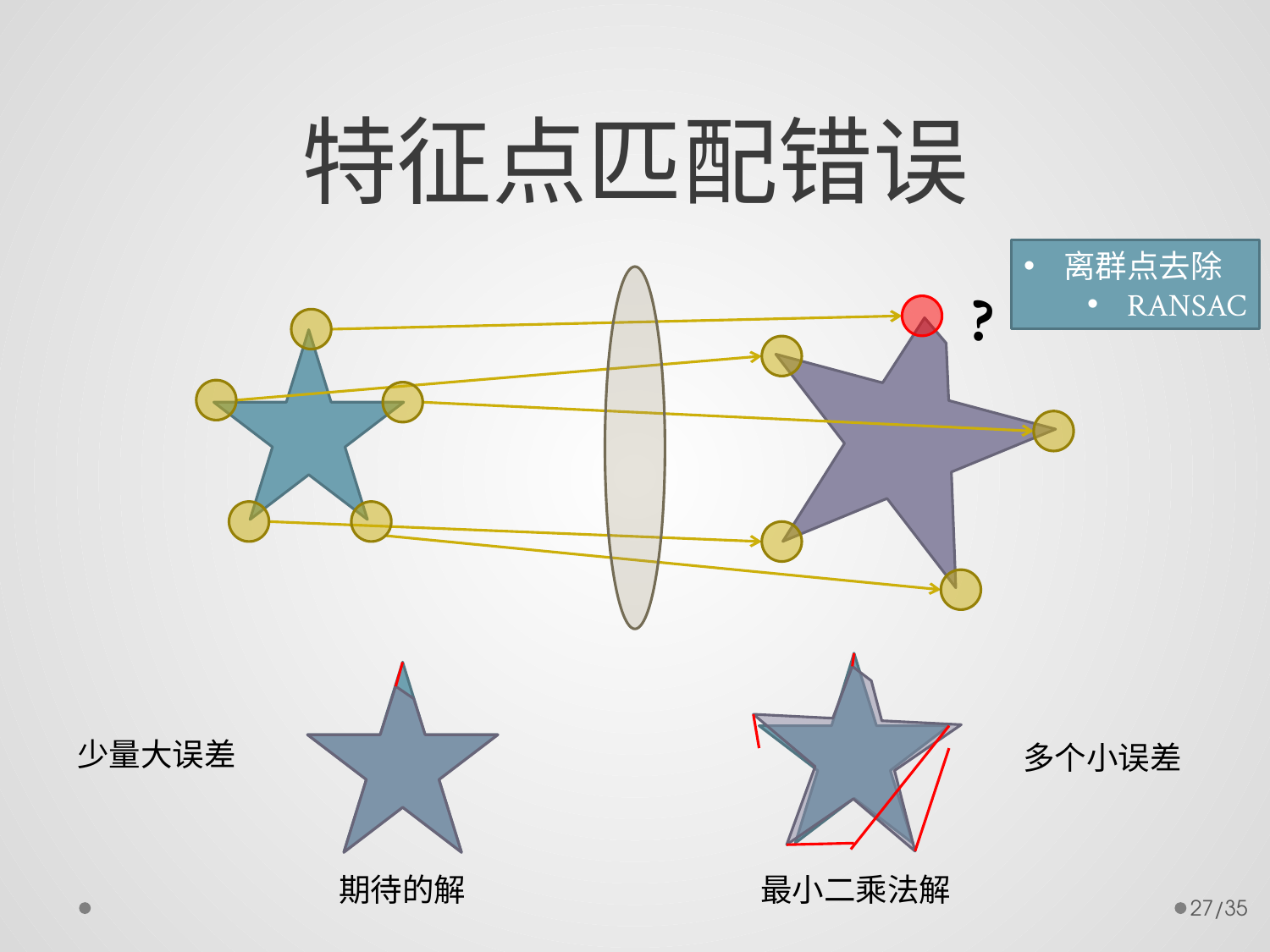

# 特征点匹配错误
离群点去除
RANSAC

?

少量大误差
多个小误差
期待的解
最小二乘法解
27/35